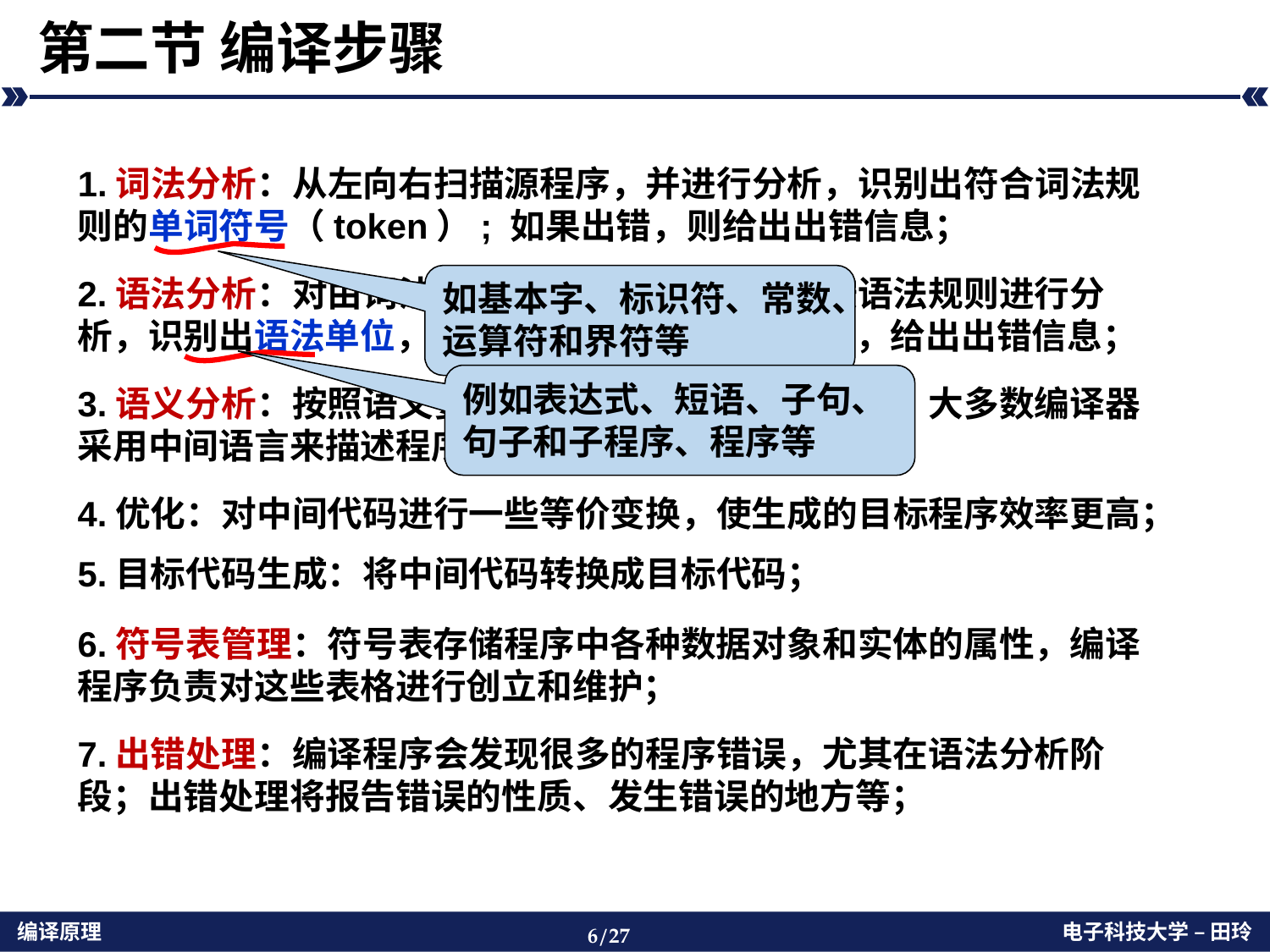

# 第二节 编译步骤
1.词法分析：从左向右扫描源程序，并进行分析，识别出符合词法规则的单词符号（token）; 如果出错，则给出出错信息；

2.语法分析：对由词法分析识别出来的符号流，按语法规则进行分析，识别出语法单位，给出一个语法树；如果出错，给出出错信息；
如基本字、标识符、常数、运算符和界符等

例如表达式、短语、子句、句子和子程序、程序等
3.语义分析：按照语义要求对各种语法单位进行翻译；大多数编译器采用中间语言来描述程序的语义；
4.优化：对中间代码进行一些等价变换，使生成的目标程序效率更高；
5.目标代码生成：将中间代码转换成目标代码；
6.符号表管理：符号表存储程序中各种数据对象和实体的属性，编译程序负责对这些表格进行创立和维护；
7.出错处理：编译程序会发现很多的程序错误，尤其在语法分析阶段；出错处理将报告错误的性质、发生错误的地方等；